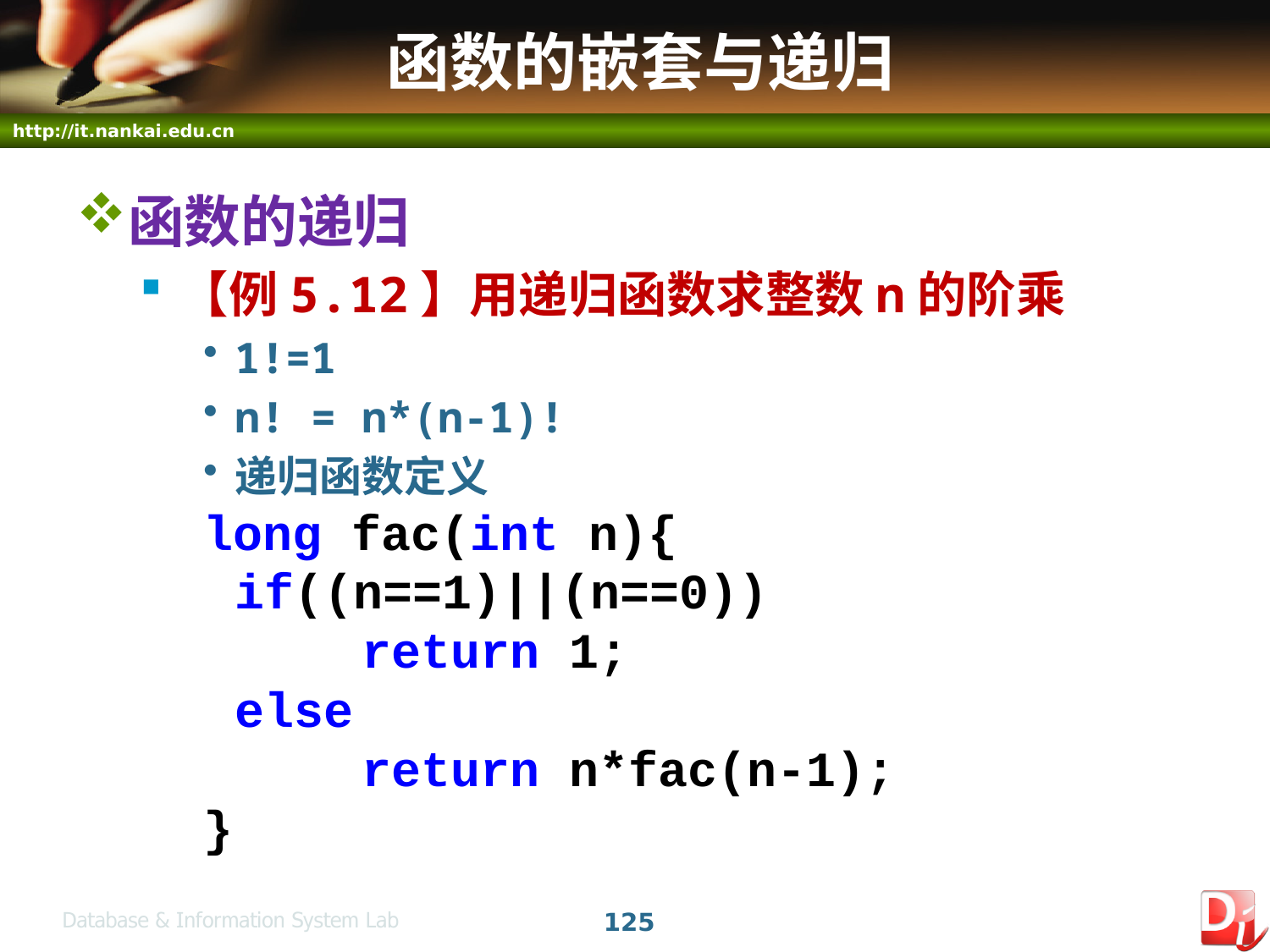

# 函数的嵌套与递归
函数的递归
【例5.12】用递归函数求整数n的阶乘
1!=1
n! = n*(n-1)!
递归函数定义
long fac(int n){
	if((n==1)||(n==0))
		return 1;
	else
		return n*fac(n-1);
}

125
Database & Information System Lab